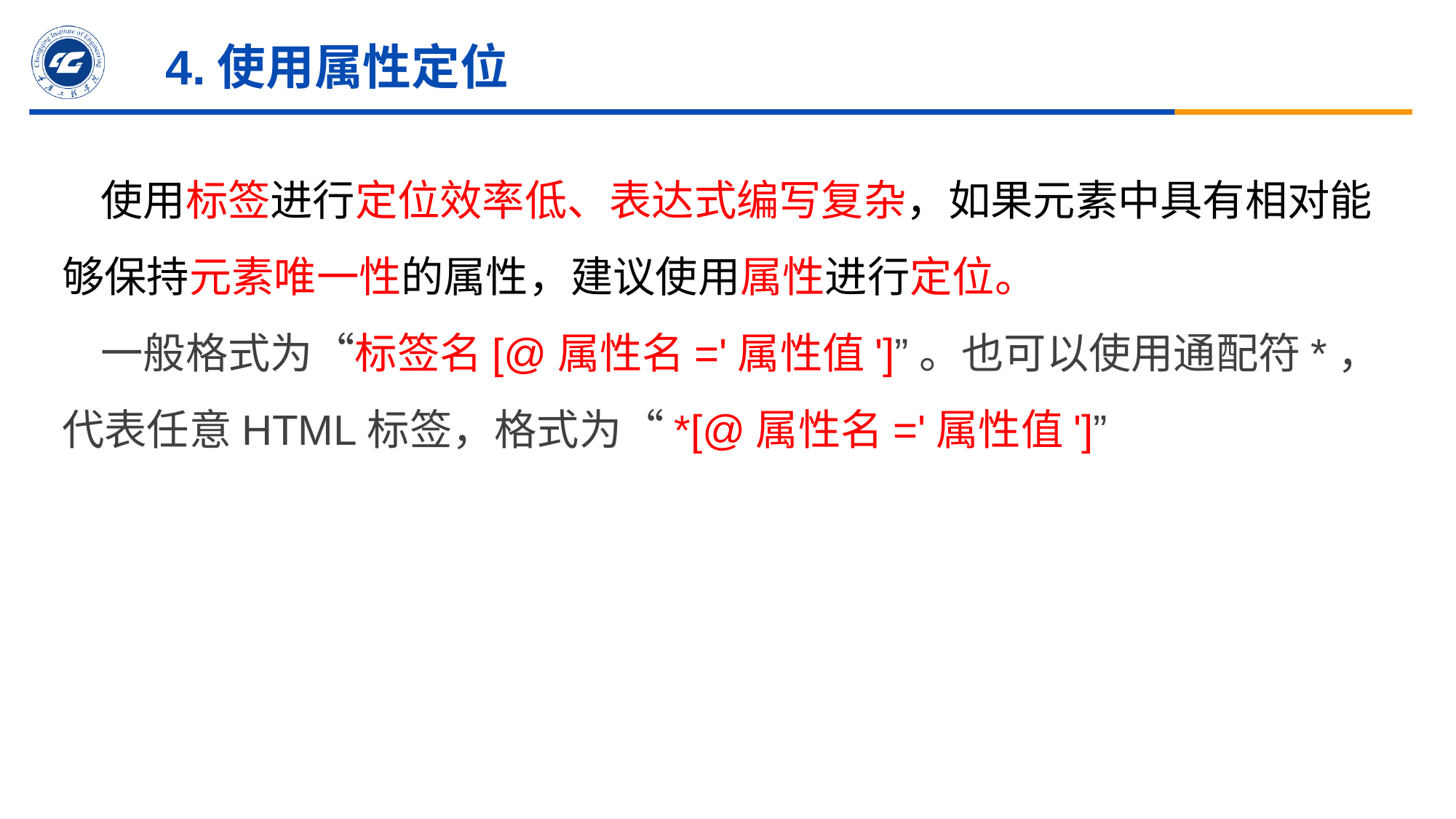

# 4.使用属性定位

   使用标签进行定位效率低、表达式编写复杂，如果元素中具有相对能够保持元素唯一性的属性，建议使用属性进行定位。
   一般格式为“标签名[@属性名='属性值']”。也可以使用通配符*，代表任意HTML标签，格式为“*[@属性名='属性值']”